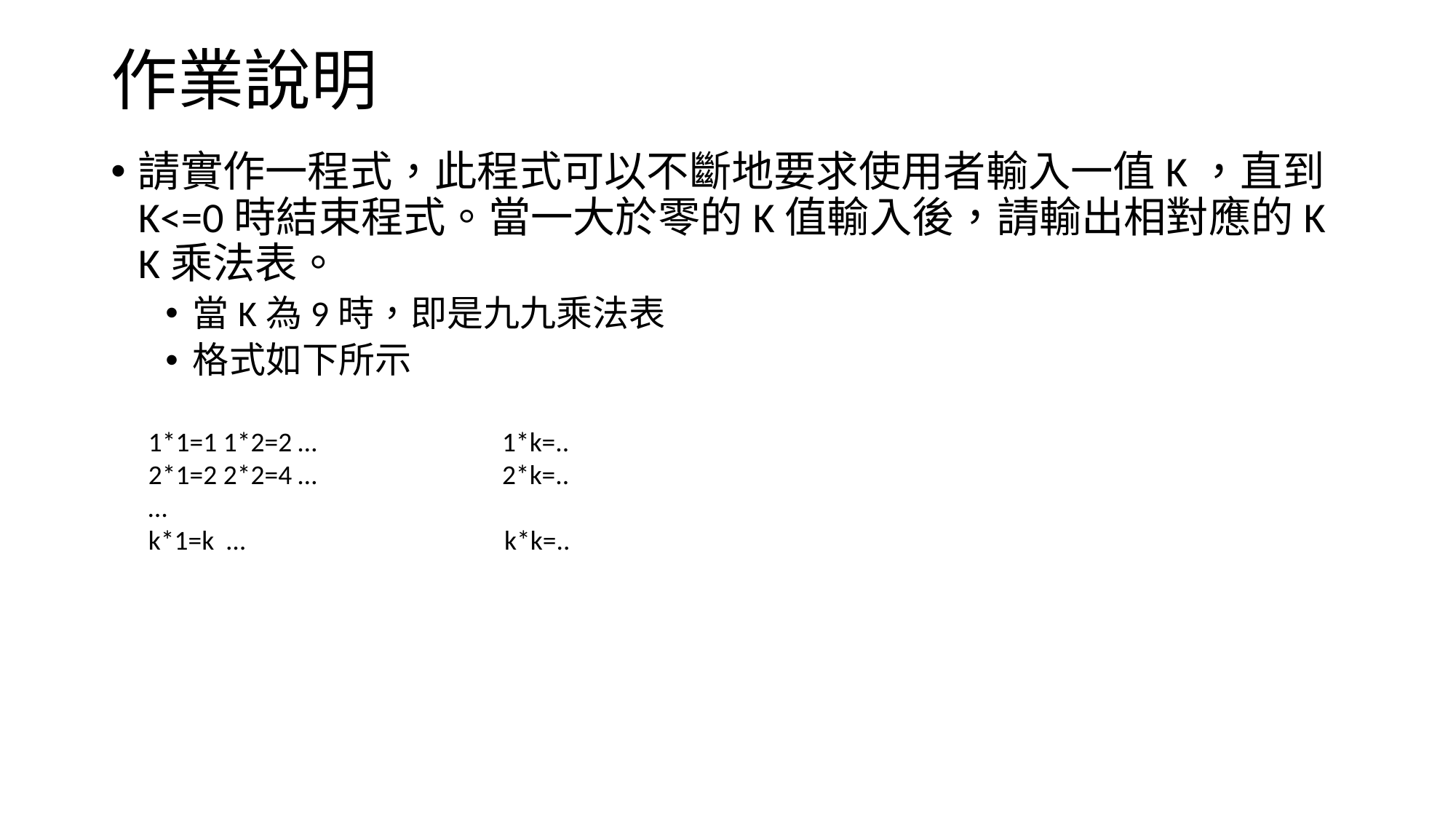

# 作業說明
請實作一程式，此程式可以不斷地要求使用者輸入一值K，直到K<=0時結束程式。當一大於零的K值輸入後，請輸出相對應的K K乘法表。
當K為9時，即是九九乘法表
格式如下所示

1*1=1 1*2=2 …                              1*k=..
2*1=2 2*2=4 …                              2*k=..
…
k*1=k  …                                          k*k=..